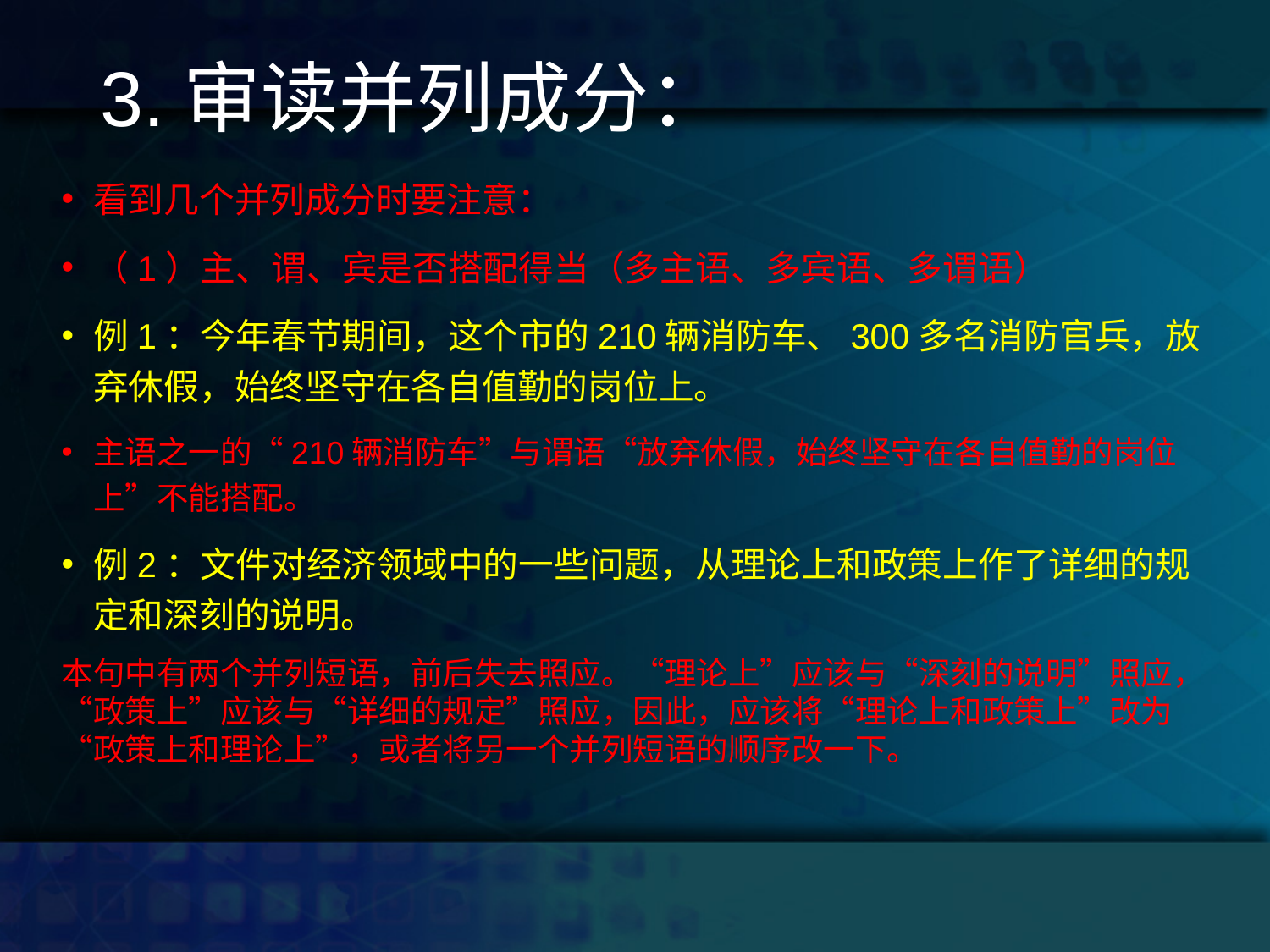

# 3.审读并列成分：
看到几个并列成分时要注意：
（1）主、谓、宾是否搭配得当（多主语、多宾语、多谓语）
例1：今年春节期间，这个市的210辆消防车、300多名消防官兵，放弃休假，始终坚守在各自值勤的岗位上。
主语之一的“210辆消防车”与谓语“放弃休假，始终坚守在各自值勤的岗位上”不能搭配。
例2：文件对经济领域中的一些问题，从理论上和政策上作了详细的规定和深刻的说明。
本句中有两个并列短语，前后失去照应。“理论上”应该与“深刻的说明”照应，“政策上”应该与“详细的规定”照应，因此，应该将“理论上和政策上”改为“政策上和理论上”，或者将另一个并列短语的顺序改一下。